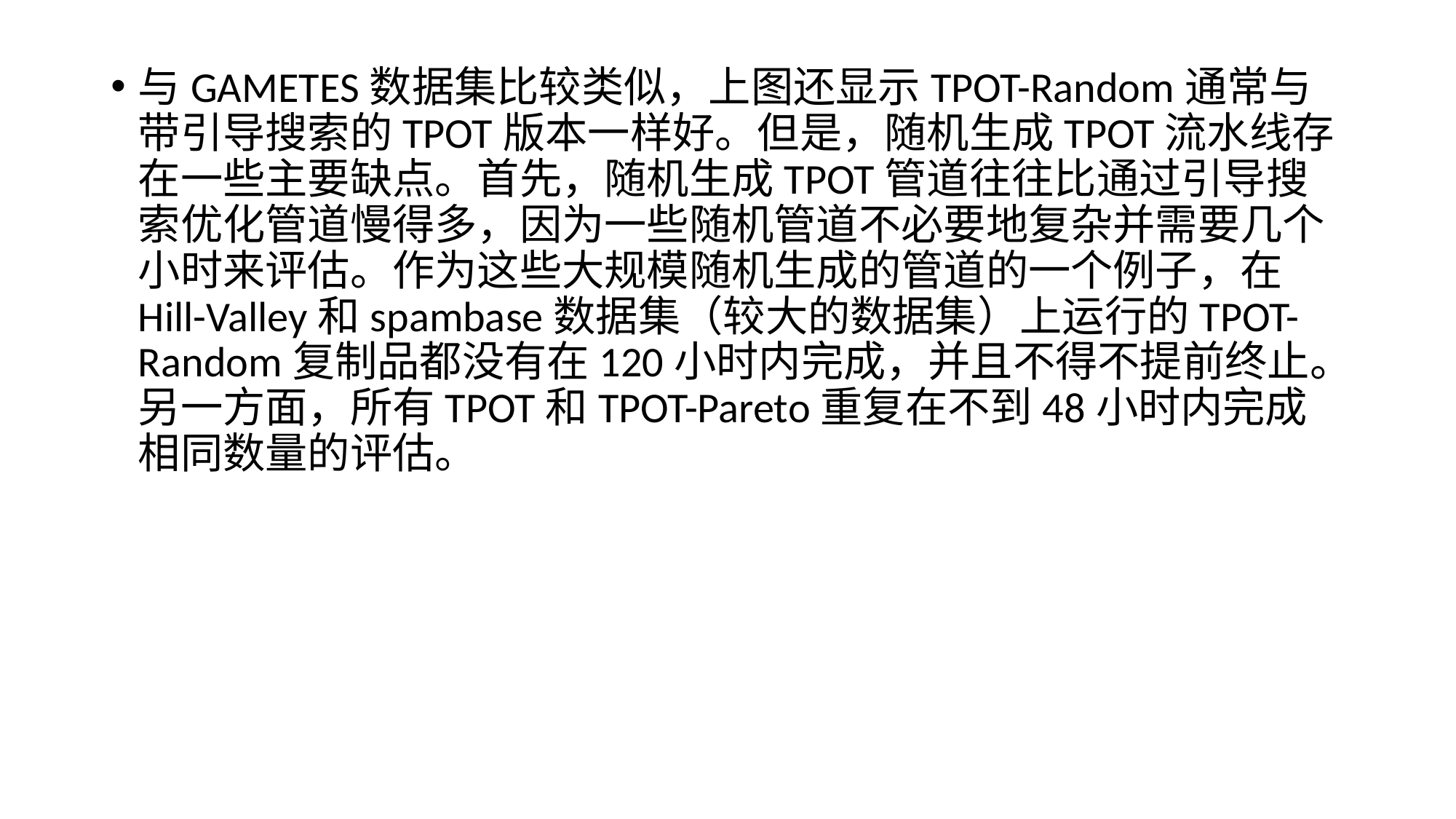

与GAMETES数据集比较类似，上图还显示TPOT-Random通常与带引导搜索的TPOT版本一样好。但是，随机生成TPOT流水线存在一些主要缺点。首先，随机生成TPOT管道往往比通过引导搜索优化管道慢得多，因为一些随机管道不必要地复杂并需要几个小时来评估。作为这些大规模随机生成的管道的一个例子，在Hill-Valley和spambase数据集（较大的数据集）上运行的TPOT-Random复制品都没有在120小时内完成，并且不得不提前终止。另一方面，所有TPOT和TPOT-Pareto重复在不到48小时内完成相同数量的评估。